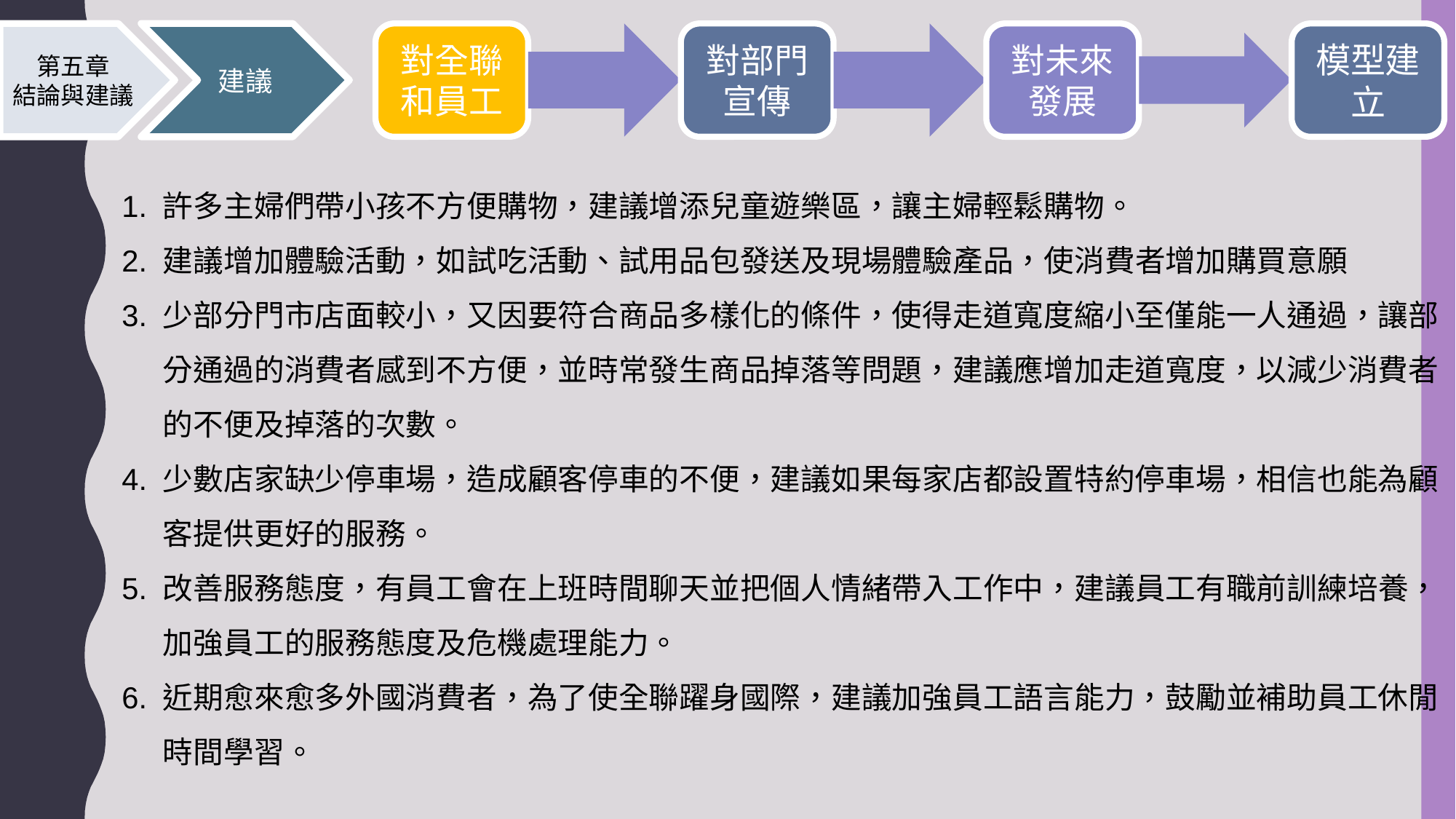

建議
第五章
結論與建議
對全聯和員工
對未來發展
對部門宣傳
模型建立
許多主婦們帶小孩不方便購物，建議增添兒童遊樂區，讓主婦輕鬆購物。
建議增加體驗活動，如試吃活動、試用品包發送及現場體驗產品，使消費者增加購買意願
少部分門市店面較小，又因要符合商品多樣化的條件，使得走道寬度縮小至僅能一人通過，讓部分通過的消費者感到不方便，並時常發生商品掉落等問題，建議應增加走道寬度，以減少消費者的不便及掉落的次數。
少數店家缺少停車場，造成顧客停車的不便，建議如果每家店都設置特約停車場，相信也能為顧客提供更好的服務。
改善服務態度，有員工會在上班時間聊天並把個人情緒帶入工作中，建議員工有職前訓練培養，加強員工的服務態度及危機處理能力。
近期愈來愈多外國消費者，為了使全聯躍身國際，建議加強員工語言能力，鼓勵並補助員工休閒時間學習。